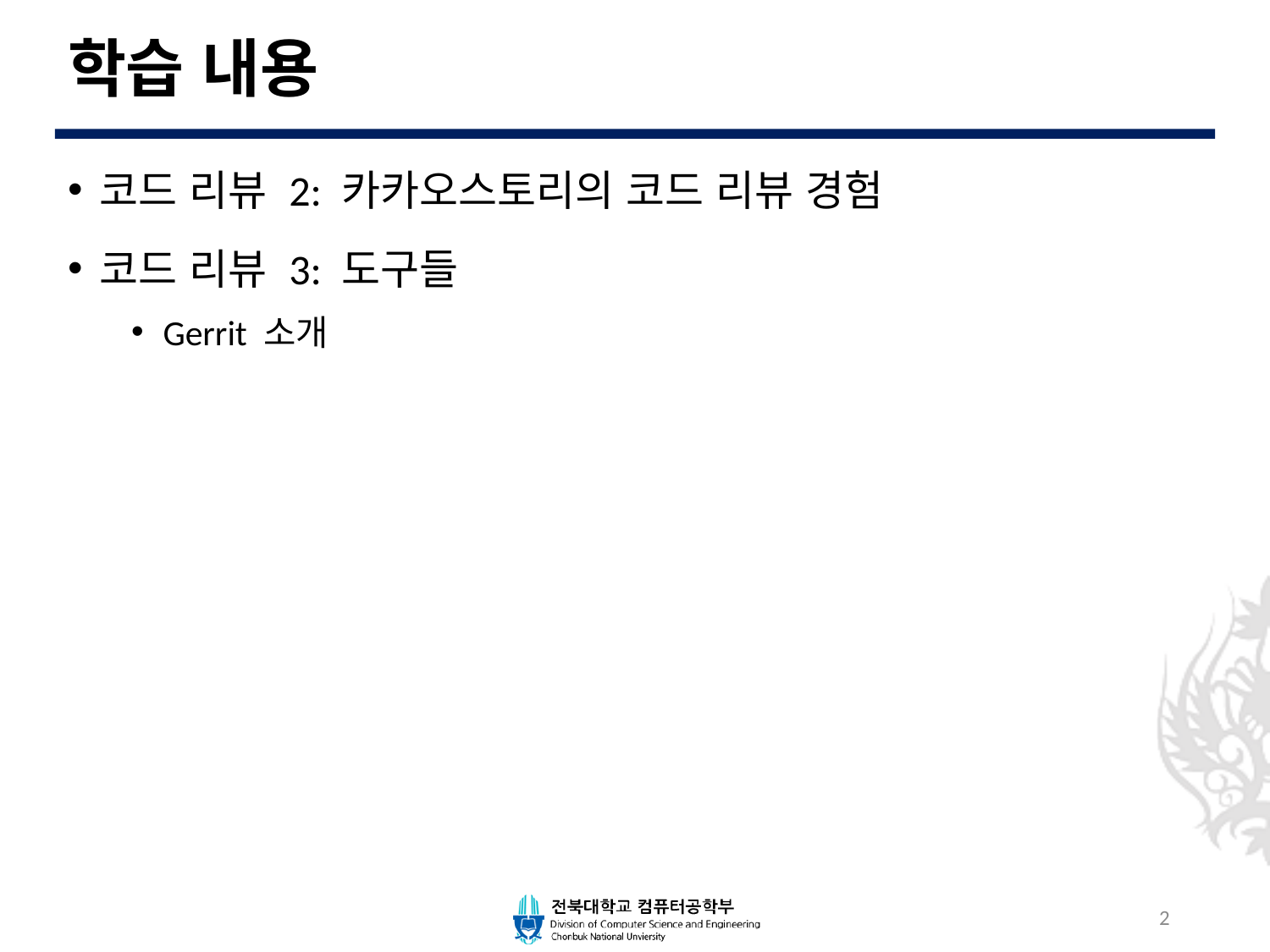

# 학습 내용
코드 리뷰 2: 카카오스토리의 코드 리뷰 경험
코드 리뷰 3: 도구들
Gerrit 소개
2